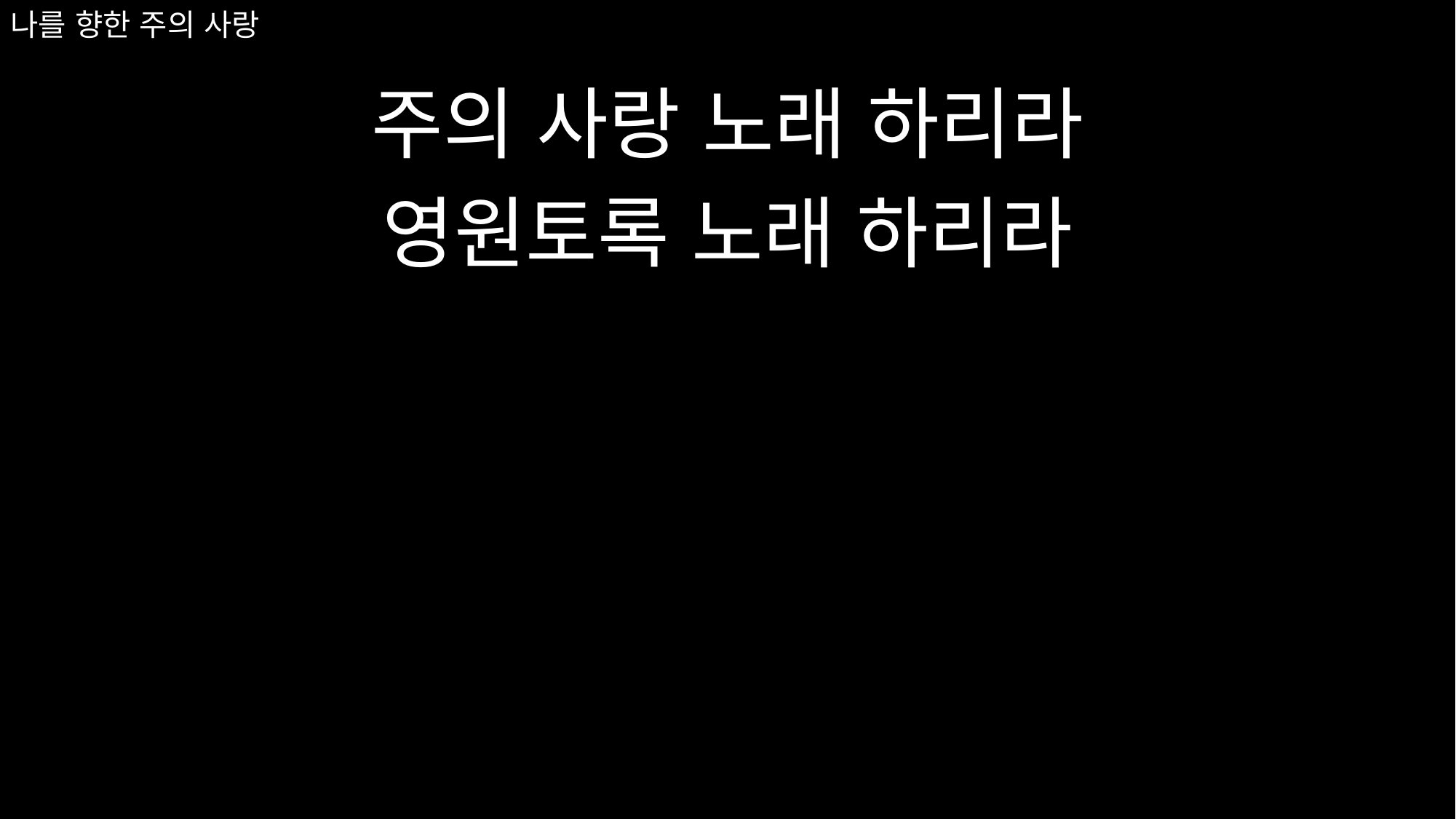

# 나를 향한 주의 사랑
주의 사랑 노래 하리라
영원토록 노래 하리라